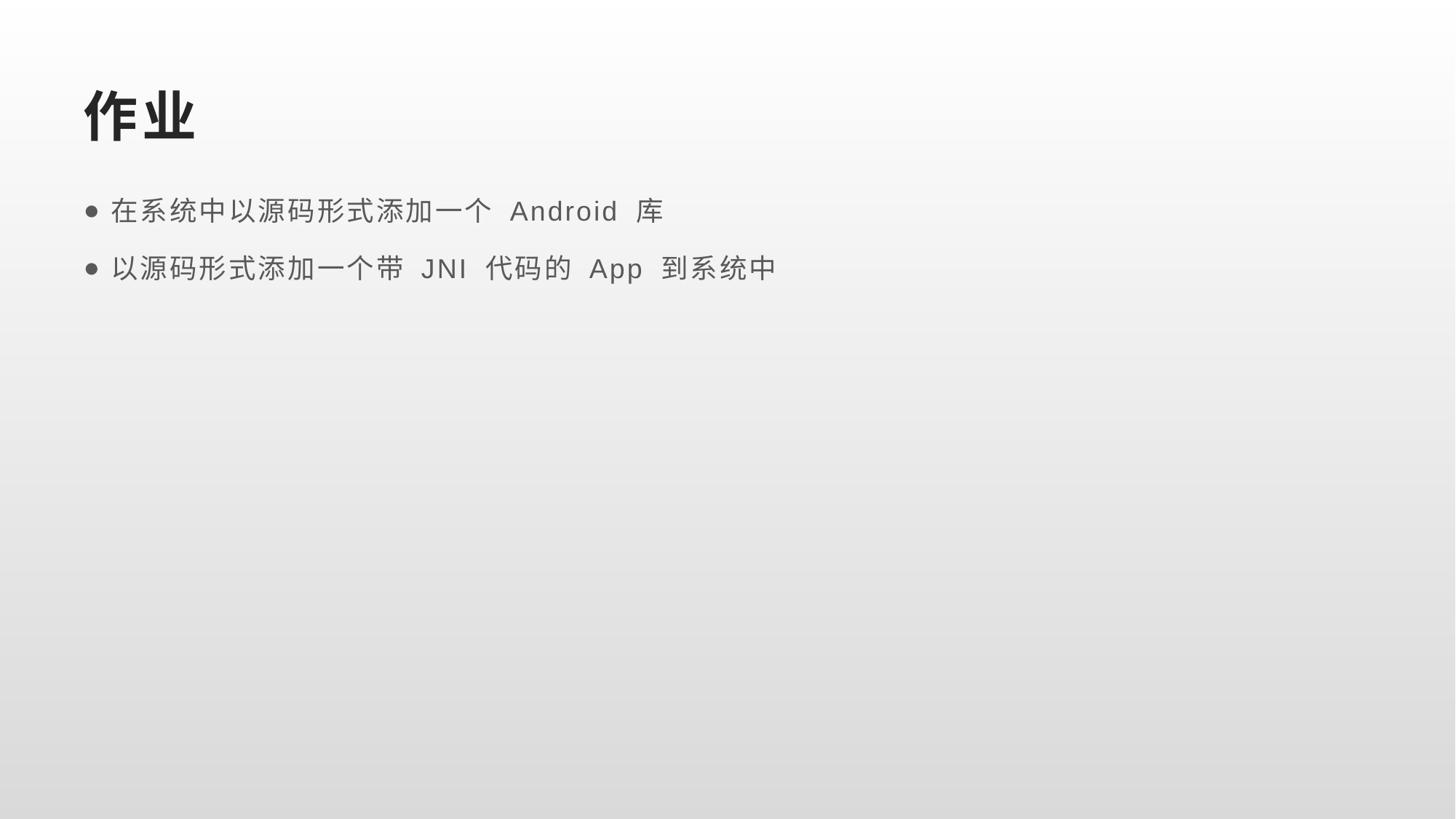

# 作业
在系统中以源码形式添加一个 Android 库
以源码形式添加一个带 JNI 代码的 App 到系统中